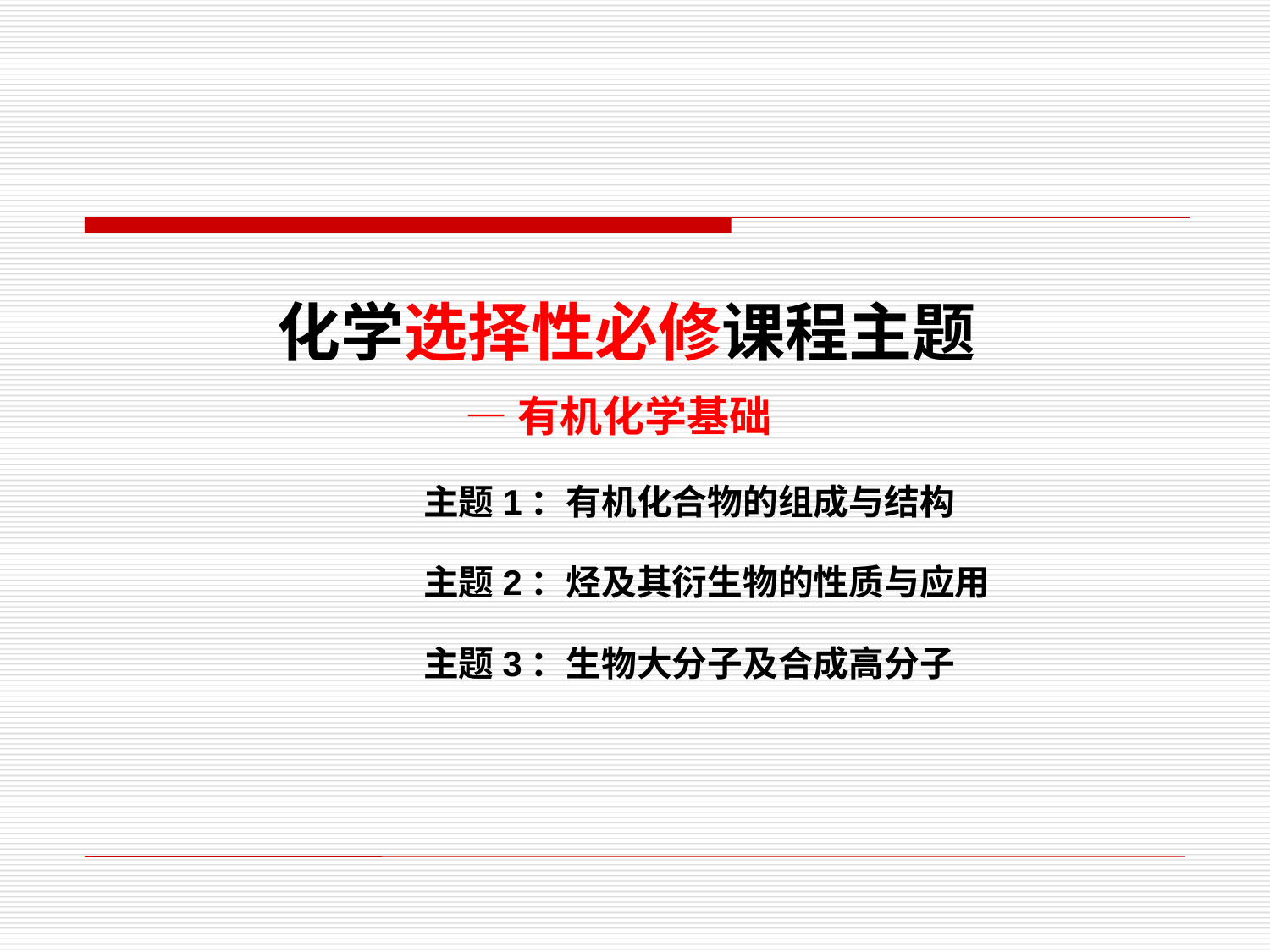

化学选择性必修课程主题
      —有机化学基础
主题1：有机化合物的组成与结构
主题2：烃及其衍生物的性质与应用
主题3：生物大分子及合成高分子